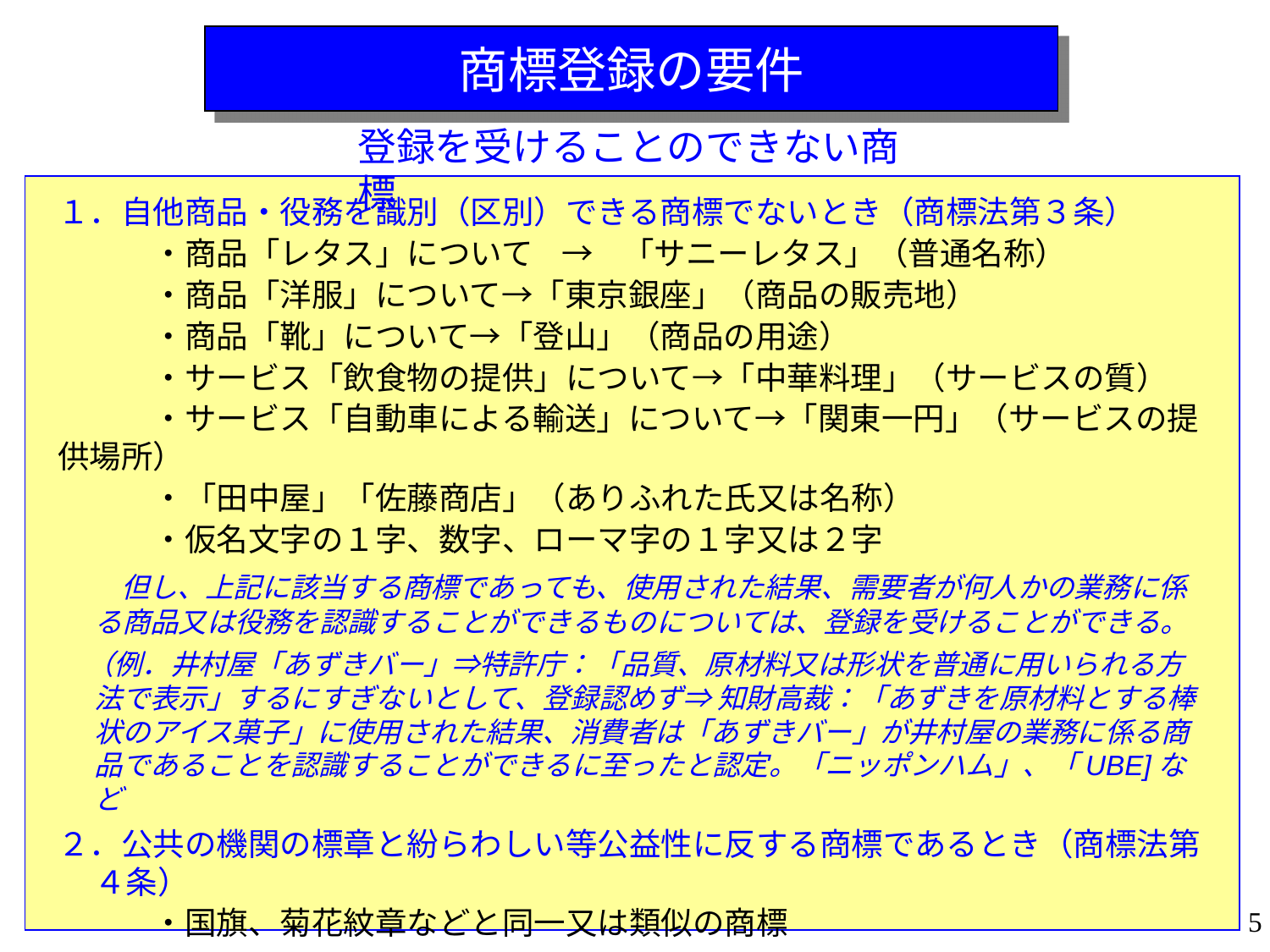

商標登録の要件
登録を受けることのできない商標

１．自他商品・役務を識別（区別）できる商標でないとき（商標法第３条）
　　　・商品「レタス」について    →    「サニーレタス」（普通名称）
　　　・商品「洋服」について→「東京銀座」（商品の販売地）
　　　・商品「靴」について→「登山」（商品の用途）
　　　・サービス「飲食物の提供」について→「中華料理」（サービスの質）
　　　・サービス「自動車による輸送」について→「関東一円」（サービスの提供場所）
　　　・「田中屋」「佐藤商店」（ありふれた氏又は名称）
　　　・仮名文字の１字、数字、ローマ字の１字又は２字
　　但し、上記に該当する商標であっても、使用された結果、需要者が何人かの業務に係る商品又は役務を認識することができるものについては、登録を受けることができる。
　（例．井村屋「あずきバー」⇒特許庁：「品質、原材料又は形状を普通に用いられる方法で表示」するにすぎないとして、登録認めず⇒ 知財高裁：「あずきを原材料とする棒状のアイス菓子」に使用された結果、消費者は「あずきバー」が井村屋の業務に係る商品であることを認識することができるに至ったと認定。「ニッポンハム」、「UBE]など
２．公共の機関の標章と紛らわしい等公益性に反する商標であるとき（商標法第４条）
　　　・国旗、菊花紋章などと同一又は類似の商標
３．他人の登録商標又は周知・著名商標等と紛らわしいとき（商標法第４条）
5